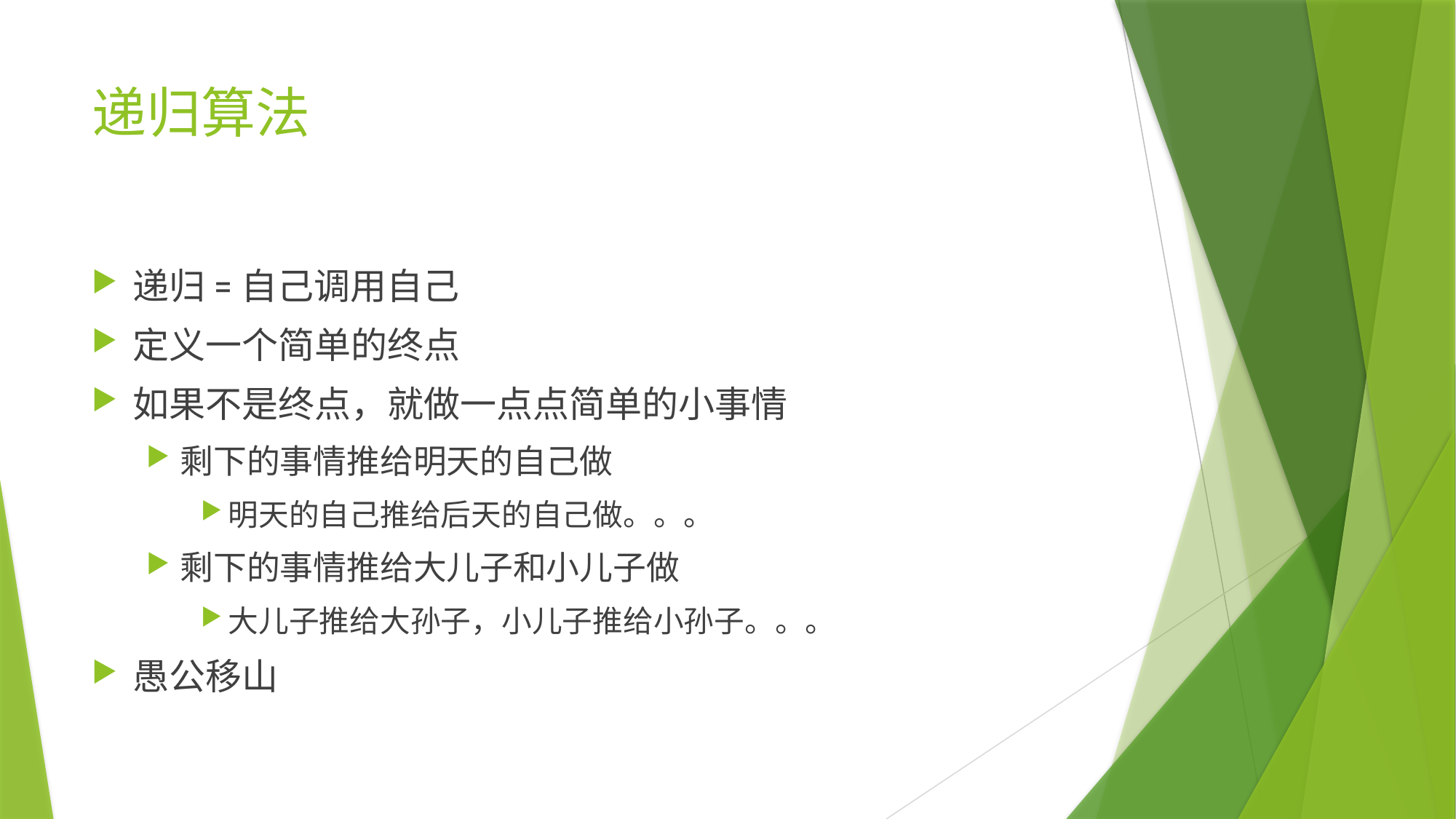

# 递归算法
递归=自己调用自己
定义一个简单的终点
如果不是终点，就做一点点简单的小事情
剩下的事情推给明天的自己做
明天的自己推给后天的自己做。。。
剩下的事情推给大儿子和小儿子做
大儿子推给大孙子，小儿子推给小孙子。。。
愚公移山